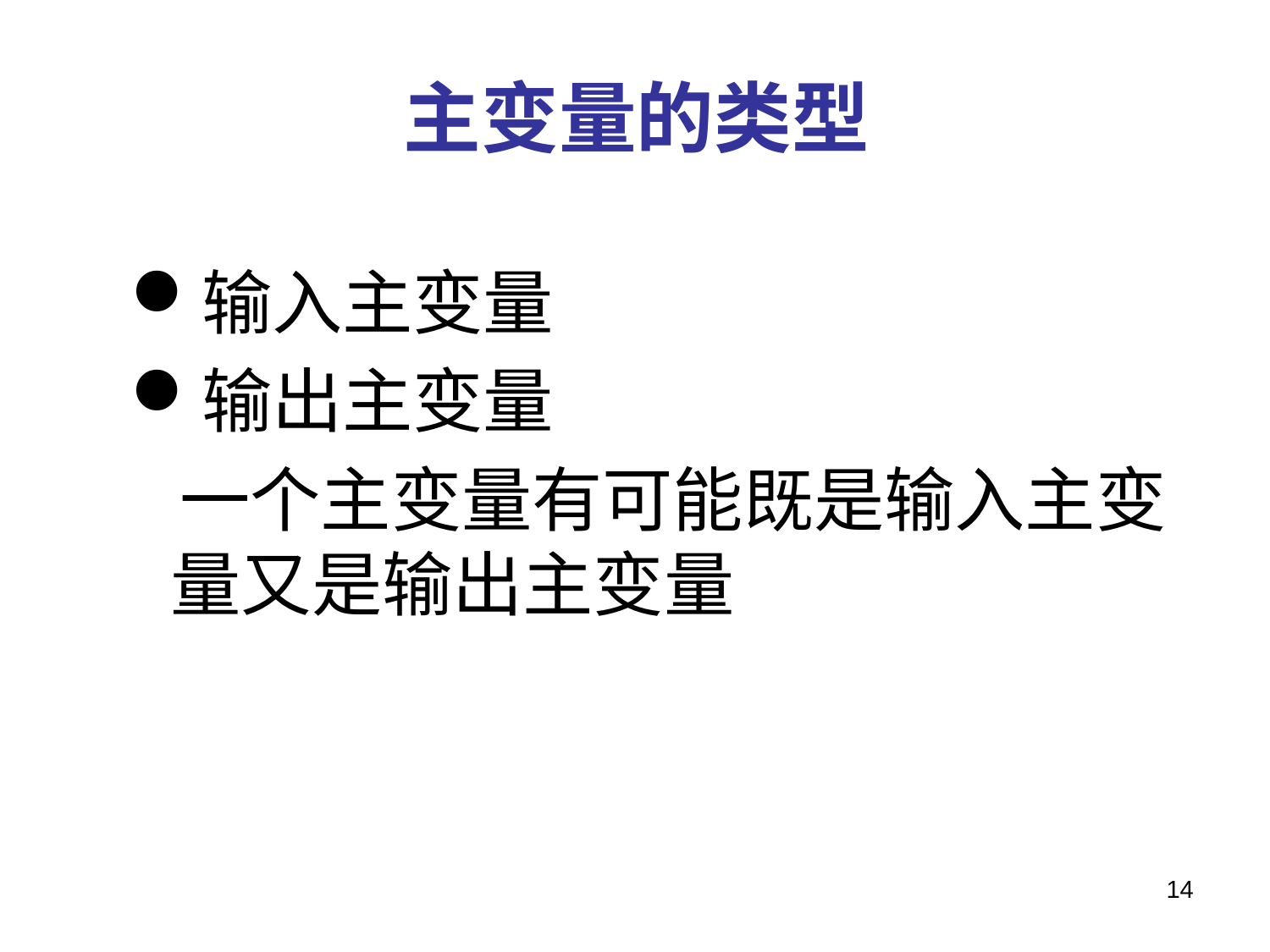

# 主变量的类型

输入主变量
输出主变量
  一个主变量有可能既是输入主变量又是输出主变量

14